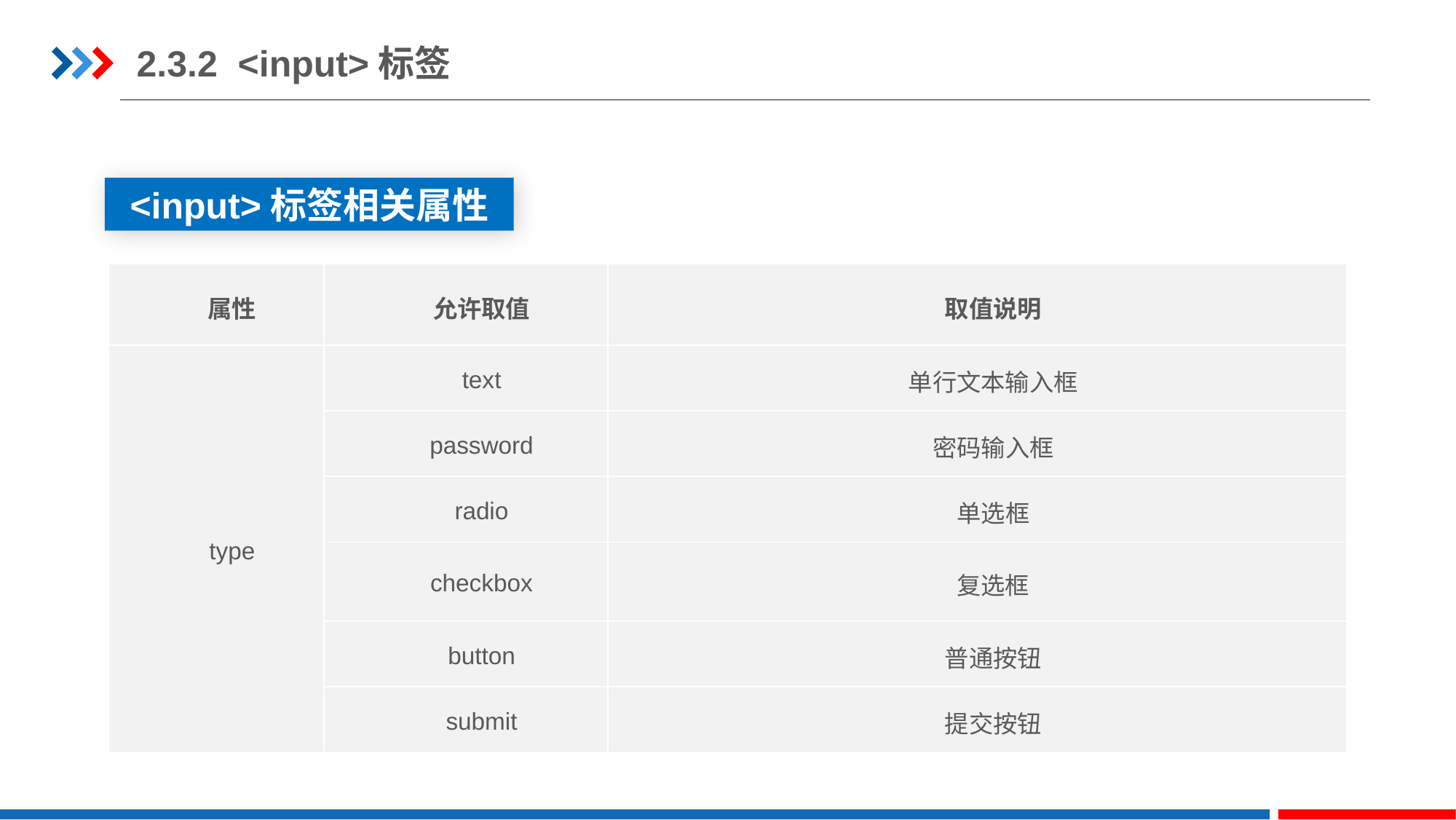

2.3.2  <input>标签
<input>标签相关属性
| 属性 | 允许取值 | 取值说明 |
| --- | --- | --- |
| type | text | 单行文本输入框 |
|  | password | 密码输入框 |
|  | radio | 单选框 |
|  | checkbox | 复选框 |
|  | button | 普通按钮 |
|  | submit | 提交按钮 |